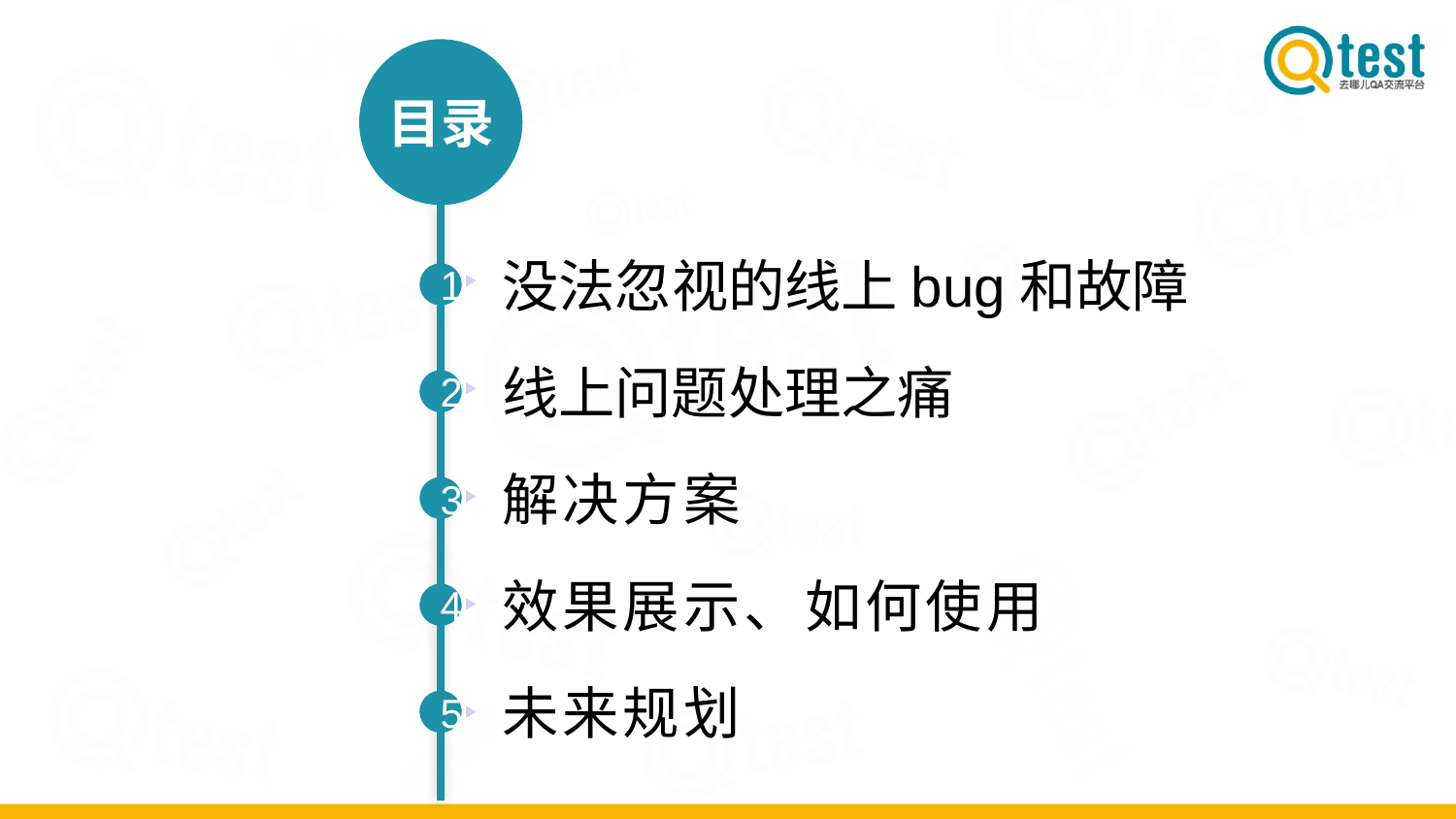

目录

没法忽视的线上bug和故障
1

线上问题处理之痛
2

解决方案
3

效果展示、如何使用
4

未来规划
5